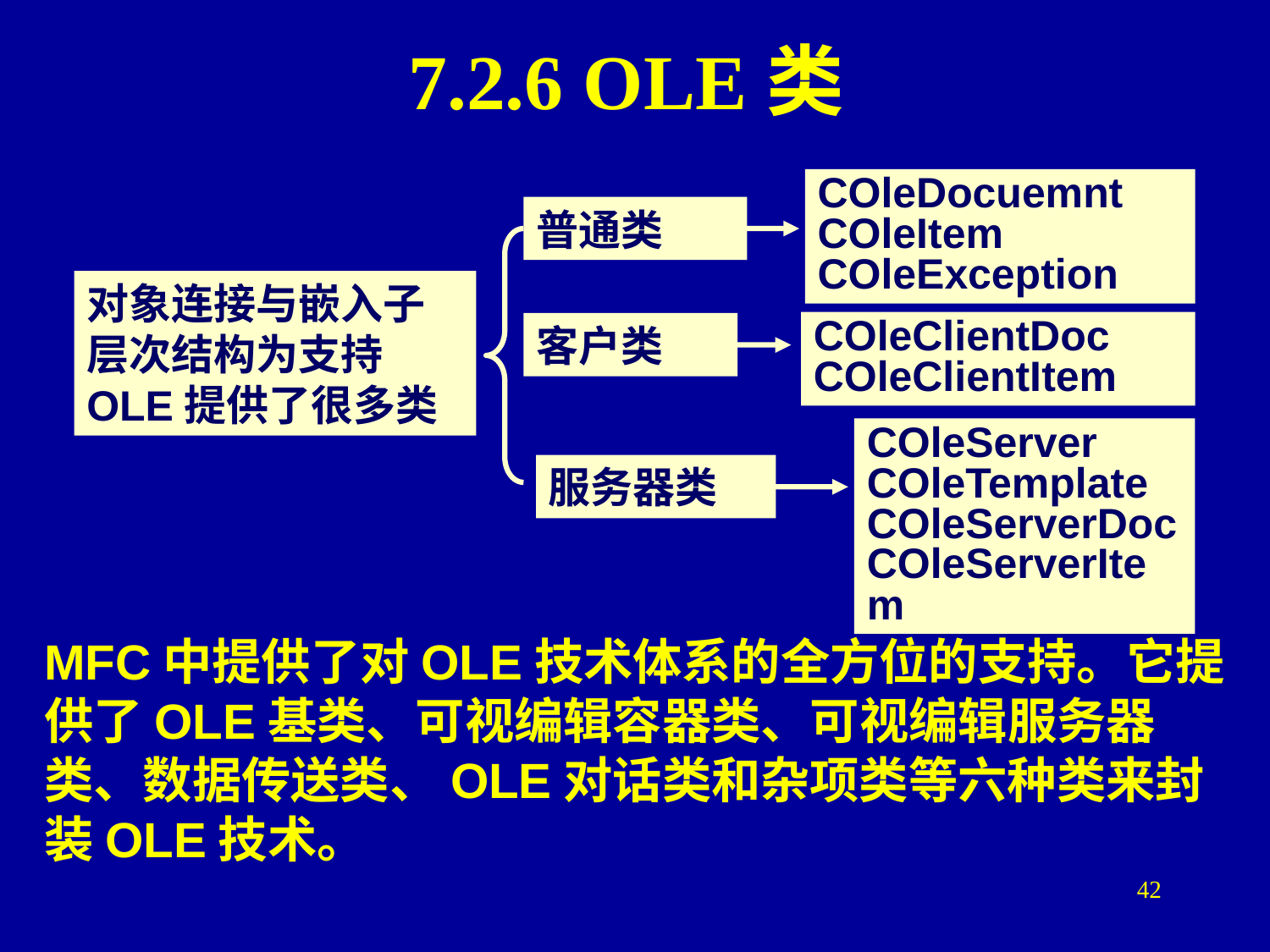

# 7.2.6 OLE类
COleDocuemnt
COleItem
COleException
普通类

COleClientDoc
COleClientItem
客户类

COleServer
COleTemplate
COleServerDoc
COleServerItem
服务器类

对象连接与嵌入子层次结构为支持OLE提供了很多类
MFC中提供了对OLE技术体系的全方位的支持。它提供了OLE基类、可视编辑容器类、可视编辑服务器类、数据传送类、OLE对话类和杂项类等六种类来封装OLE技术。
42